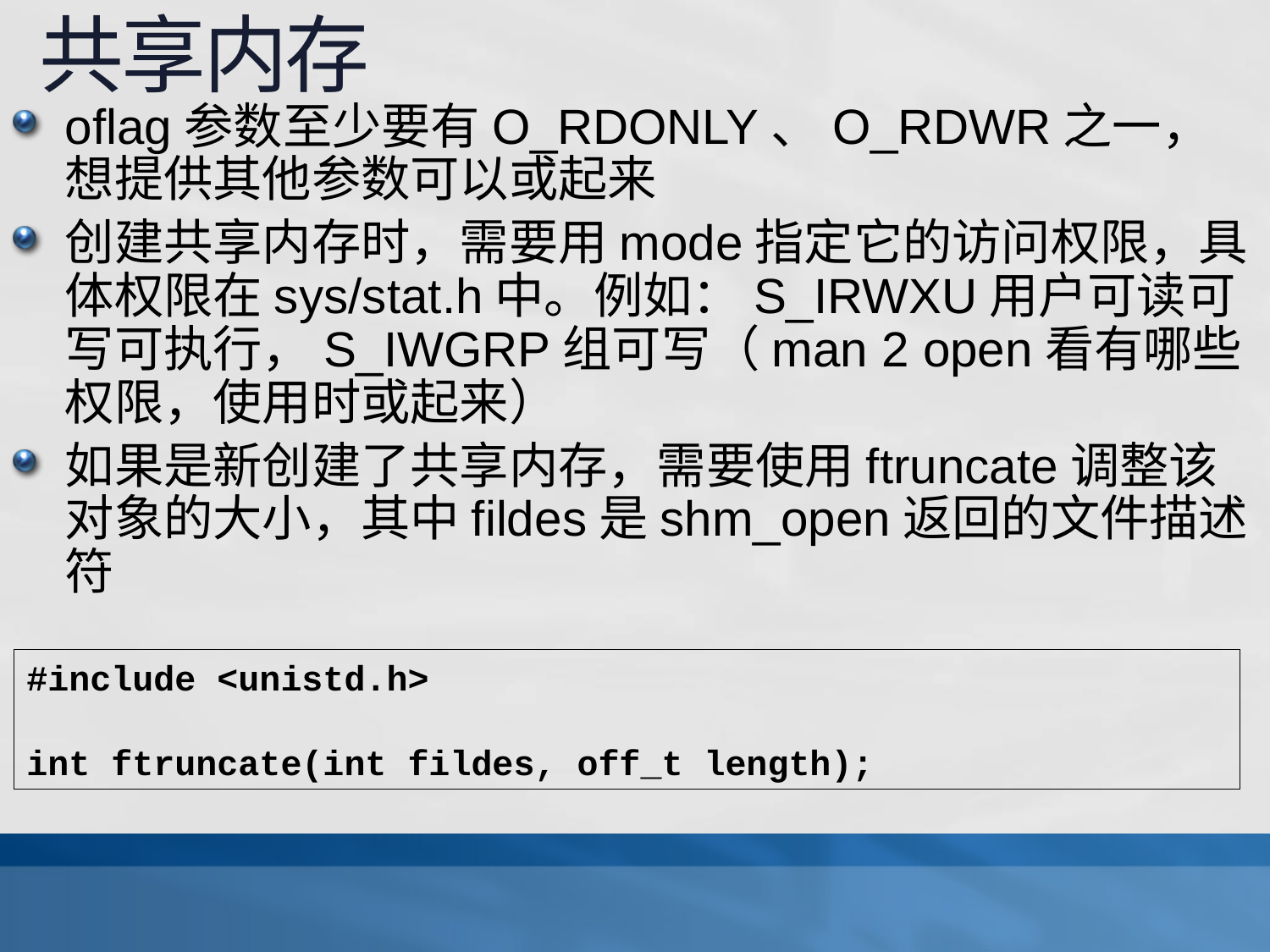

共享内存
oflag参数至少要有O_RDONLY、O_RDWR之一，想提供其他参数可以或起来
创建共享内存时，需要用mode指定它的访问权限，具体权限在sys/stat.h中。例如：S_IRWXU用户可读可写可执行，S_IWGRP组可写（man 2 open看有哪些权限，使用时或起来）
如果是新创建了共享内存，需要使用ftruncate调整该对象的大小，其中fildes是shm_open返回的文件描述符

#include <unistd.h>

int ftruncate(int fildes, off_t length);